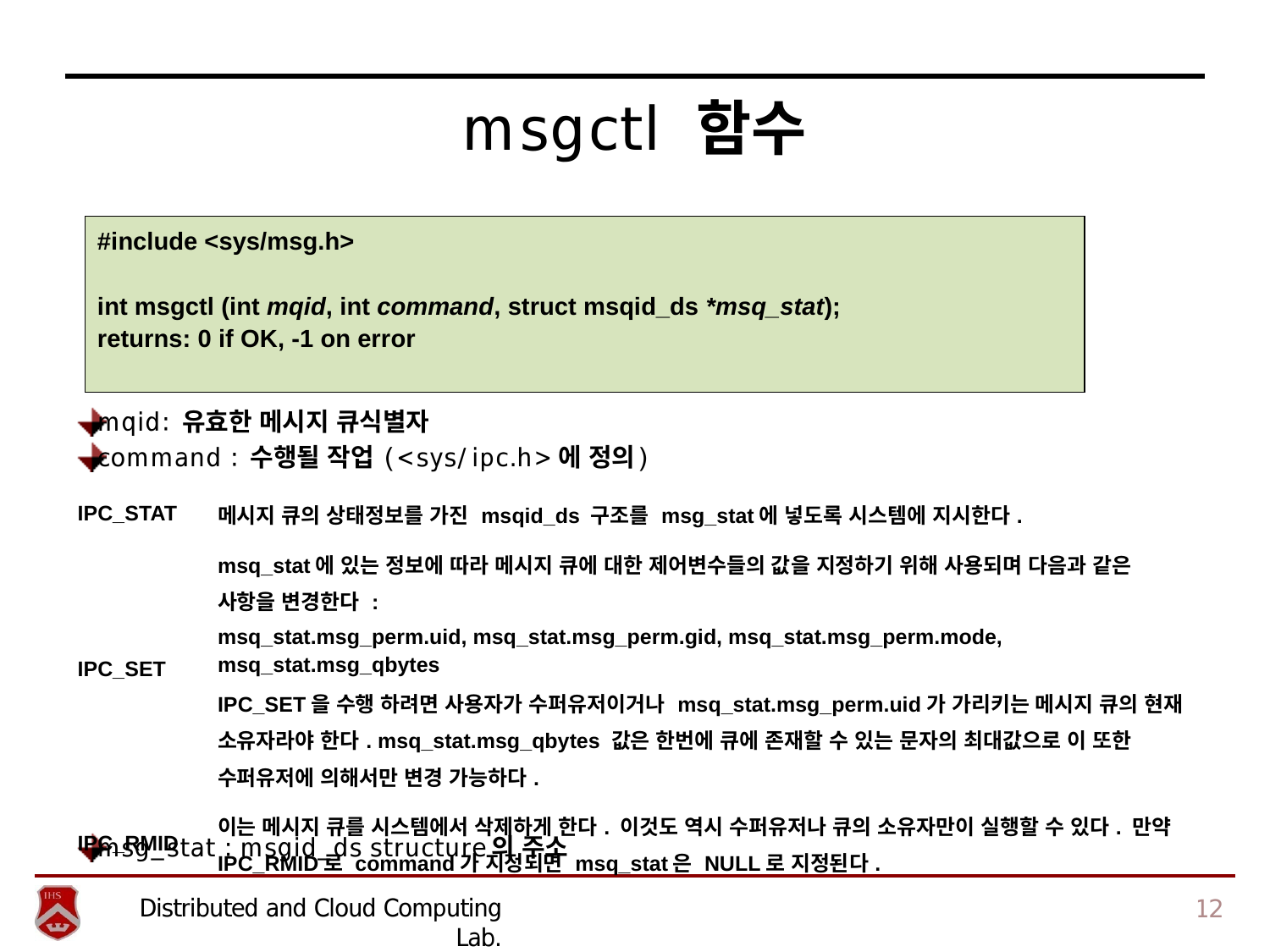

# msgctl 함수
#include <sys/msg.h>

int msgctl (int mqid, int command, struct msqid_ds *msq_stat);
returns: 0 if OK, -1 on error

mqid: 유효한 메시지 큐식별자
command : 수행될 작업 (<sys/ipc.h>에 정의)

msg_stat : msgid_ds structure의 주소

| IPC\_STAT | 메시지 큐의 상태정보를 가진 msqid\_ds 구조를 msg\_stat에 넣도록 시스템에 지시한다. |
| --- | --- |
| IPC\_SET | msq\_stat에 있는 정보에 따라 메시지 큐에 대한 제어변수들의 값을 지정하기 위해 사용되며 다음과 같은 사항을 변경한다 : msq\_stat.msg\_perm.uid, msq\_stat.msg\_perm.gid, msq\_stat.msg\_perm.mode, msq\_stat.msg\_qbytes IPC\_SET을 수행 하려면 사용자가 수퍼유저이거나 msq\_stat.msg\_perm.uid가 가리키는 메시지 큐의 현재 소유자라야 한다. msq\_stat.msg\_qbytes 값은 한번에 큐에 존재할 수 있는 문자의 최대값으로 이 또한 수퍼유저에 의해서만 변경 가능하다. |
| IPC\_RMID | 이는 메시지 큐를 시스템에서 삭제하게 한다. 이것도 역시 수퍼유저나 큐의 소유자만이 실행할 수 있다. 만약 IPC\_RMID로 command가 지정되면 msq\_stat은 NULL로 지정된다. |
12